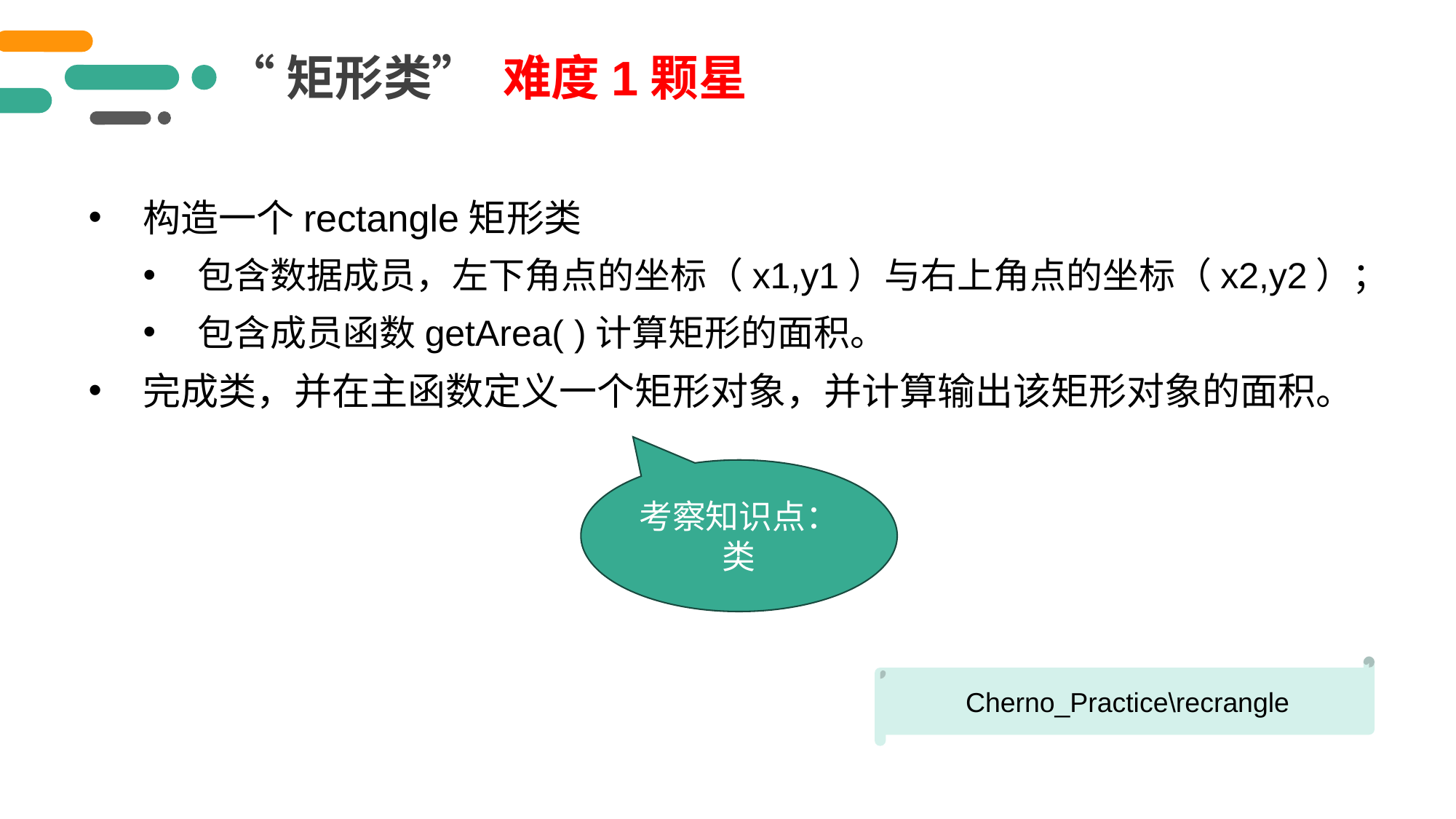

“矩形类”  难度1颗星
构造一个rectangle矩形类
包含数据成员，左下角点的坐标（x1,y1）与右上角点的坐标（x2,y2）；
包含成员函数getArea( )计算矩形的面积。
完成类，并在主函数定义一个矩形对象，并计算输出该矩形对象的面积。
考察知识点：
类
Cherno_Practice\recrangle